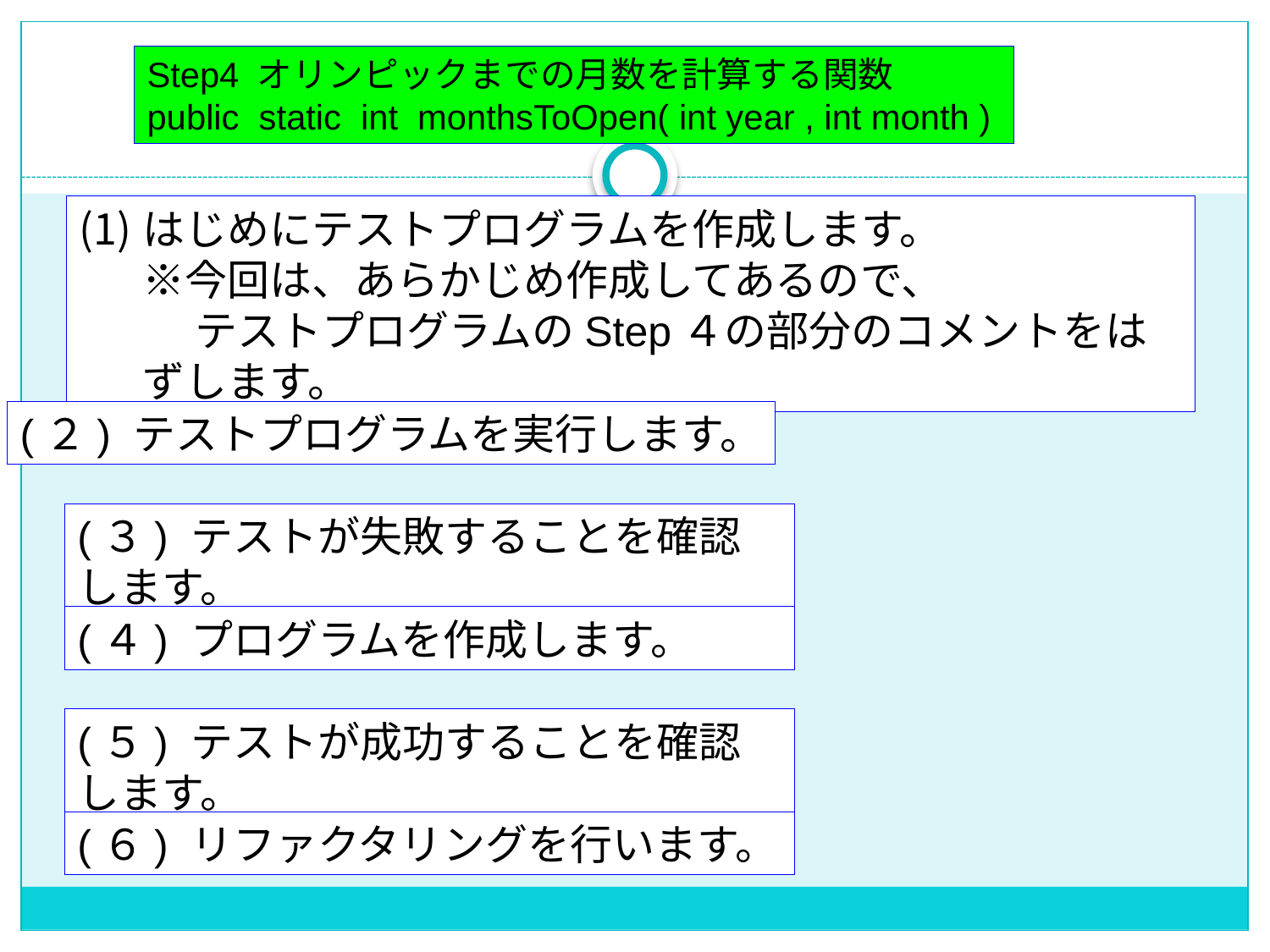

Step4 オリンピックまでの月数を計算する関数
public  static  int  monthsToOpen( int year , int month )
はじめにテストプログラムを作成します。
※今回は、あらかじめ作成してあるので、
　 テストプログラムのStep４の部分のコメントをはずします。
(２) テストプログラムを実行します。
(３) テストが失敗することを確認します。
(４) プログラムを作成します。
(５) テストが成功することを確認します。
(６) リファクタリングを行います。